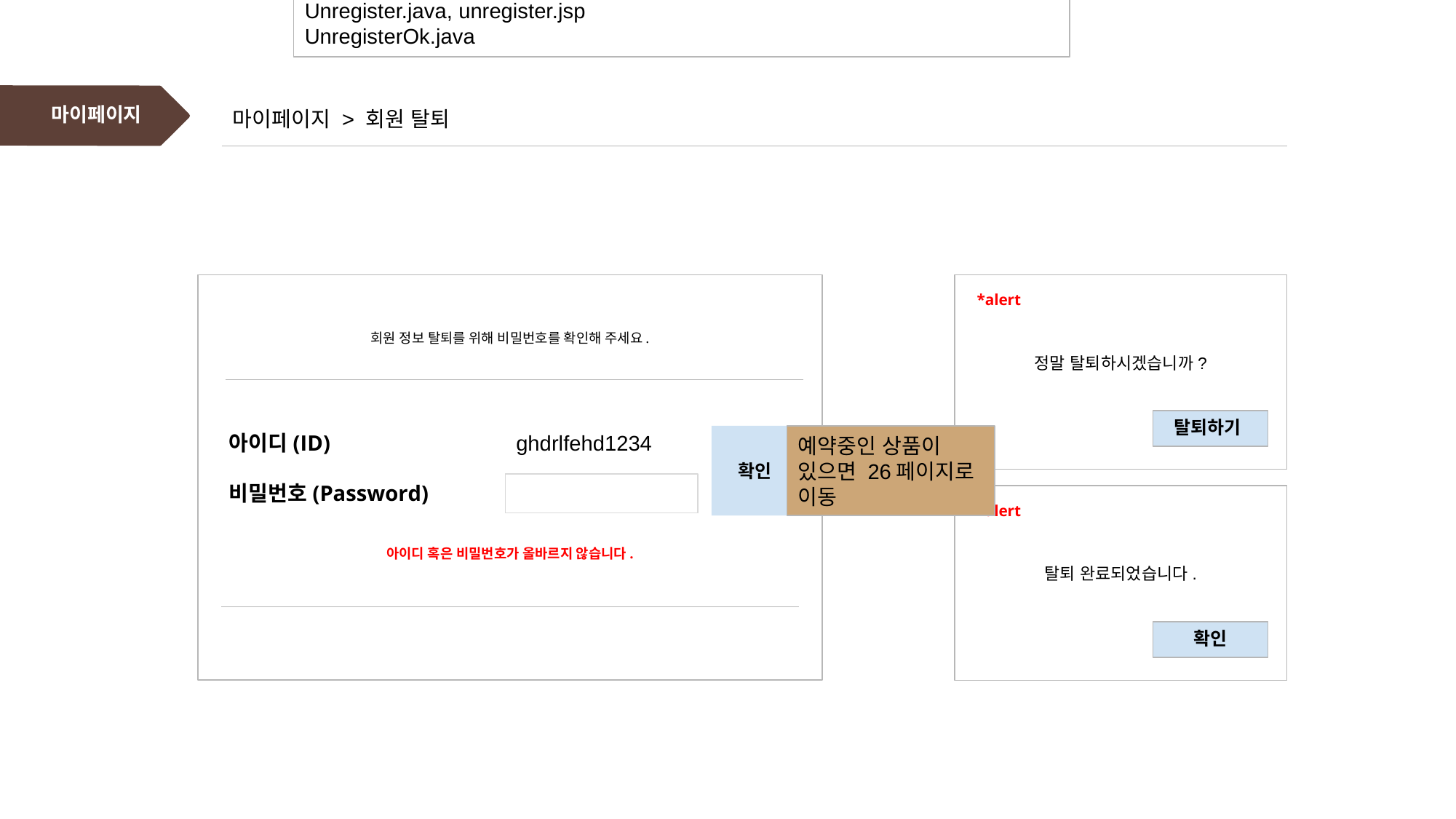

Unregister.java, unregister.jsp
UnregisterOk.java
마이페이지 > 회원 탈퇴
# 마이페이지

*alert
회원 정보 탈퇴를 위해 비밀번호를 확인해 주세요.
정말 탈퇴하시겠습니까?
탈퇴하기

아이디(ID)
ghdrlfehd1234

예약중인 상품이 있으면 26페이지로 이동
확인
비밀번호(Password)

*alert
아이디 혹은 비밀번호가 올바르지 않습니다.
탈퇴 완료되었습니다.
확인